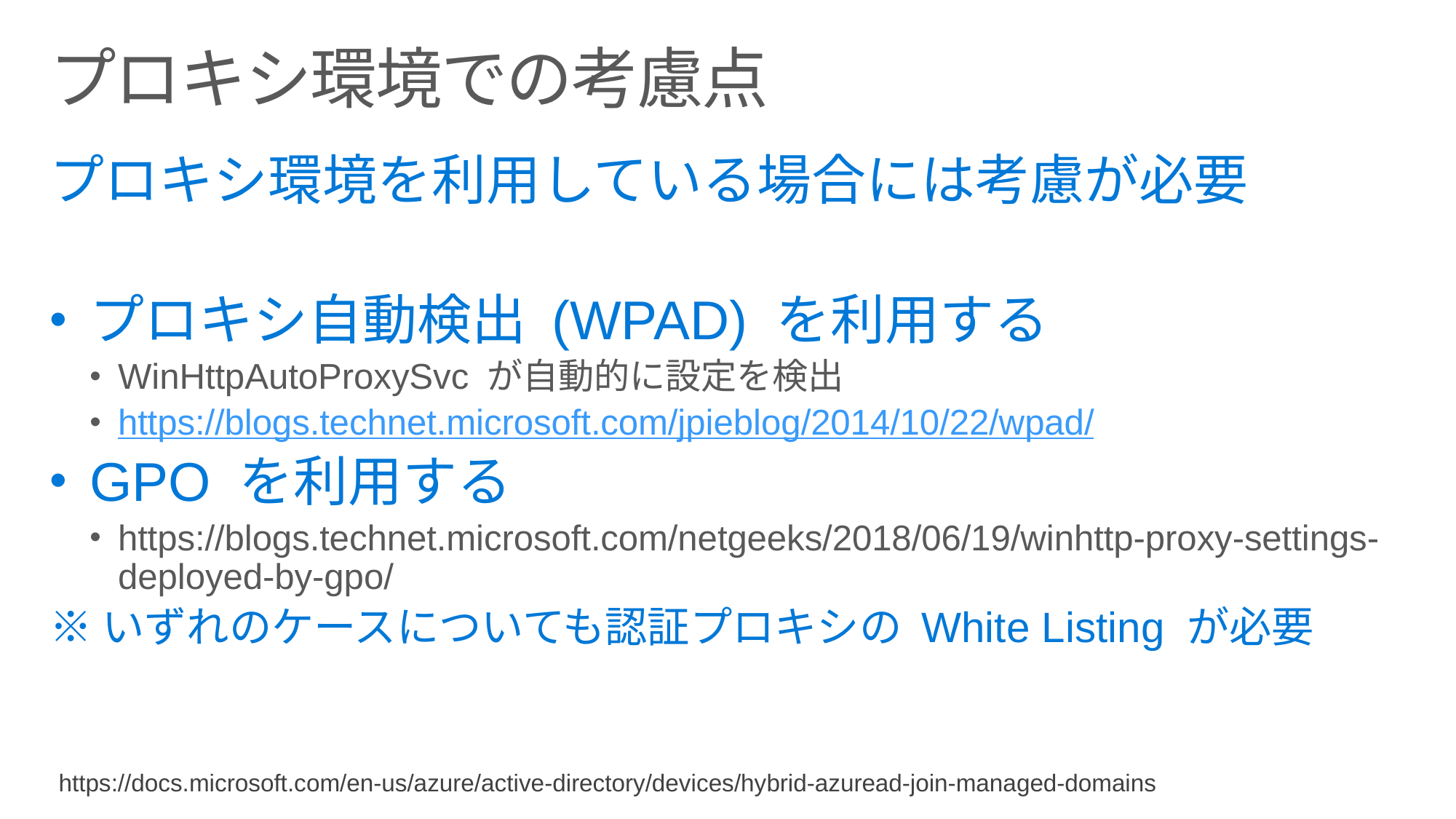

# プロキシ環境での考慮点
プロキシ環境を利用している場合には考慮が必要

プロキシ自動検出 (WPAD) を利用する
WinHttpAutoProxySvc が自動的に設定を検出
https://blogs.technet.microsoft.com/jpieblog/2014/10/22/wpad/
GPO を利用する
https://blogs.technet.microsoft.com/netgeeks/2018/06/19/winhttp-proxy-settings-deployed-by-gpo/
※いずれのケースについても認証プロキシの White Listing が必要
https://docs.microsoft.com/en-us/azure/active-directory/devices/hybrid-azuread-join-managed-domains